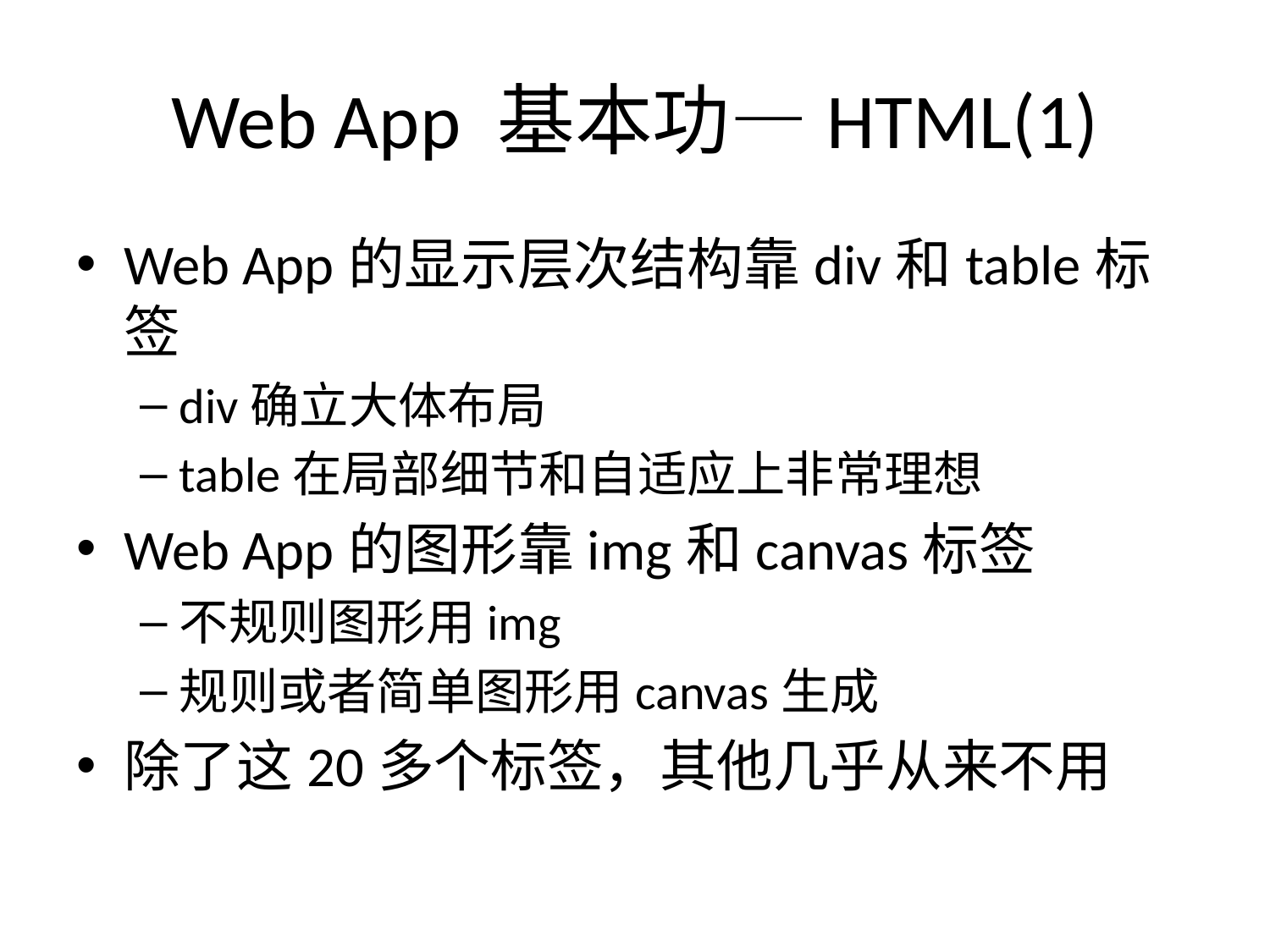

# Web App 基本功—HTML(1)
Web App的显示层次结构靠div和table标签
div确立大体布局
table在局部细节和自适应上非常理想
Web App的图形靠img和canvas标签
不规则图形用img
规则或者简单图形用canvas生成
除了这20多个标签，其他几乎从来不用